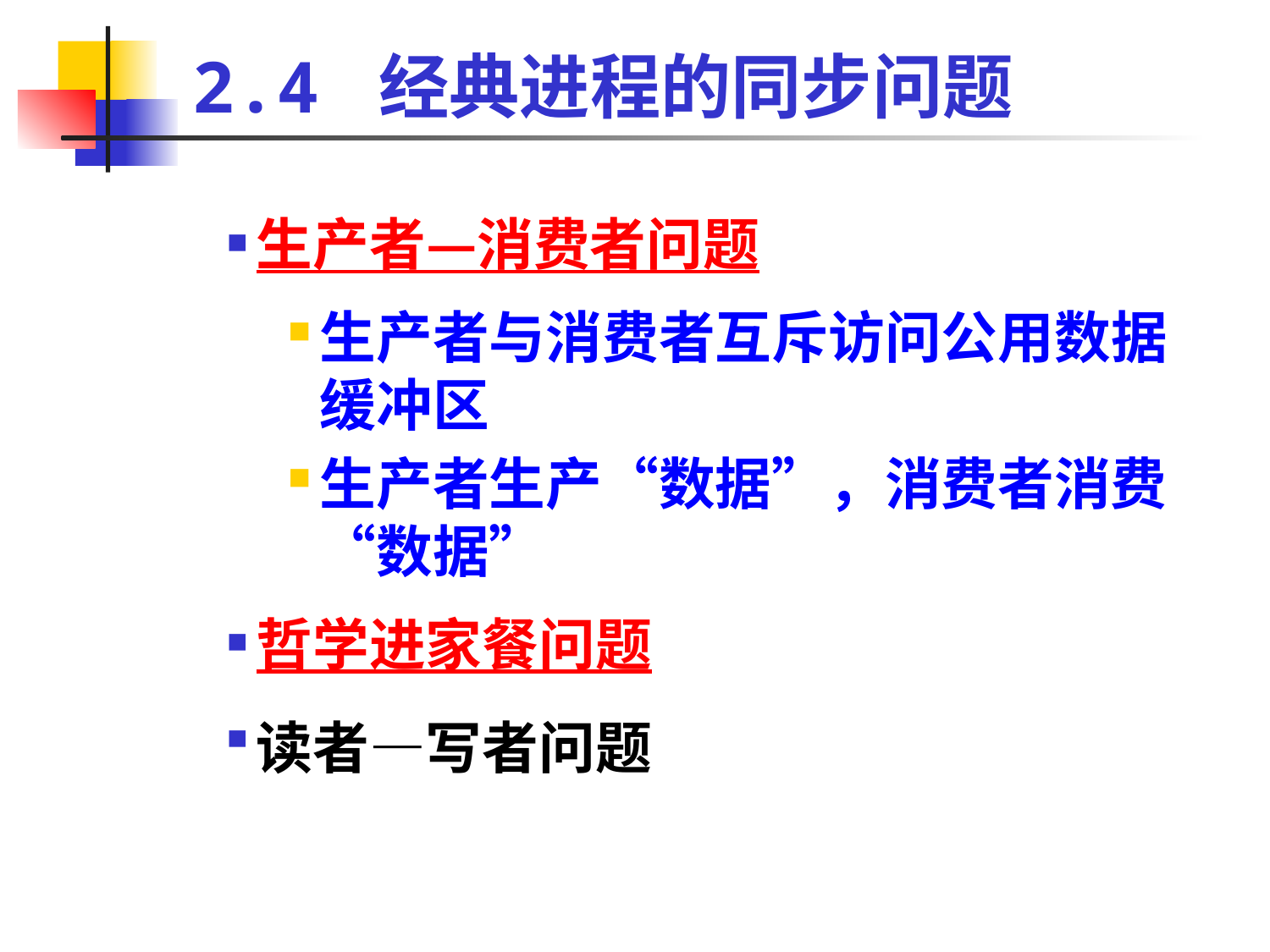

# 2.4 经典进程的同步问题
生产者—消费者问题
生产者与消费者互斥访问公用数据缓冲区
生产者生产“数据”，消费者消费“数据”
哲学进家餐问题
读者—写者问题